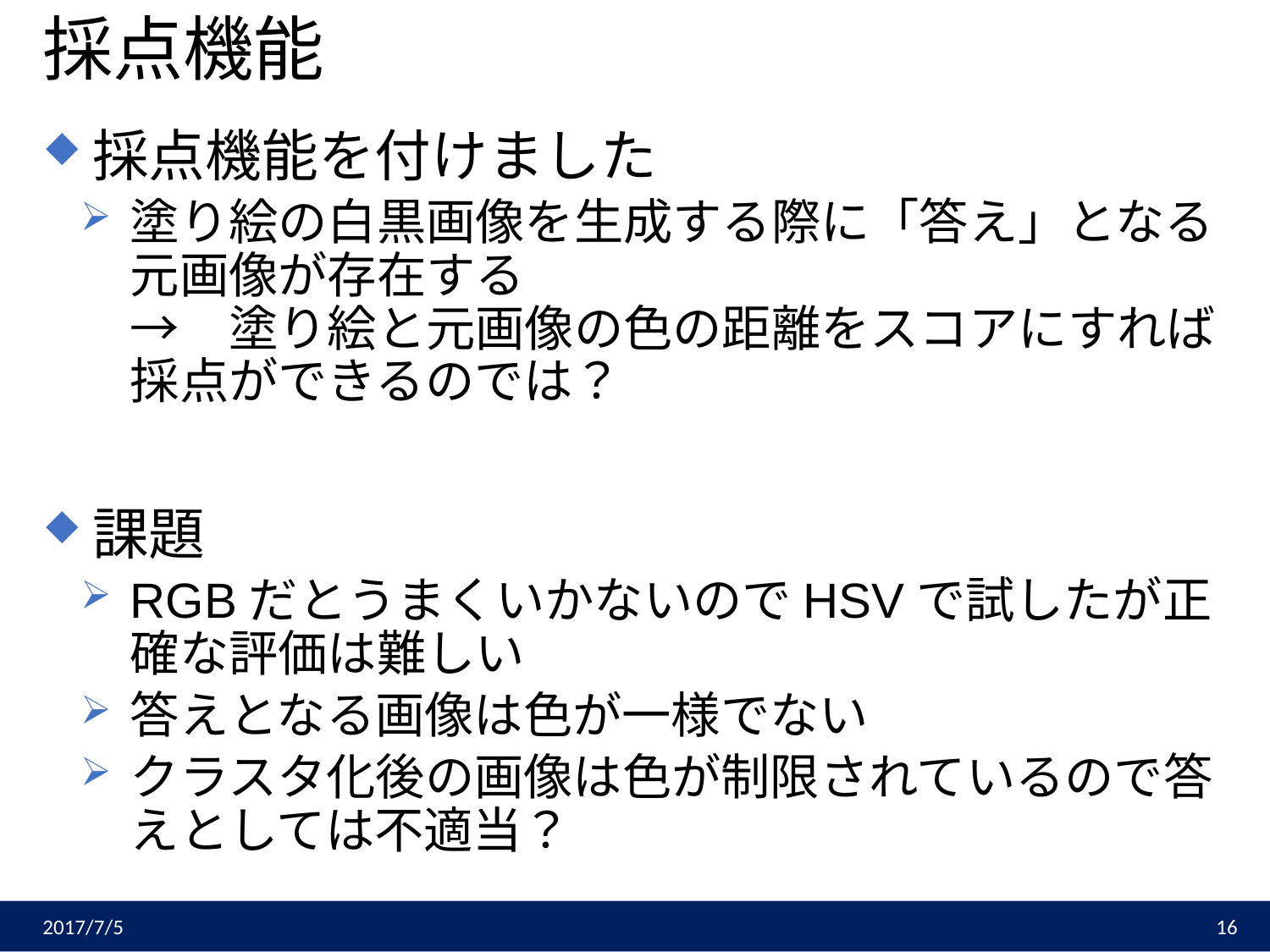

# 採点機能
採点機能を付けました
塗り絵の白黒画像を生成する際に「答え」となる元画像が存在する
→　塗り絵と元画像の色の距離をスコアにすれば採点ができるのでは？

課題
RGBだとうまくいかないのでHSVで試したが正確な評価は難しい
答えとなる画像は色が一様でない
クラスタ化後の画像は色が制限されているので答えとしては不適当？

2017/7/5
16